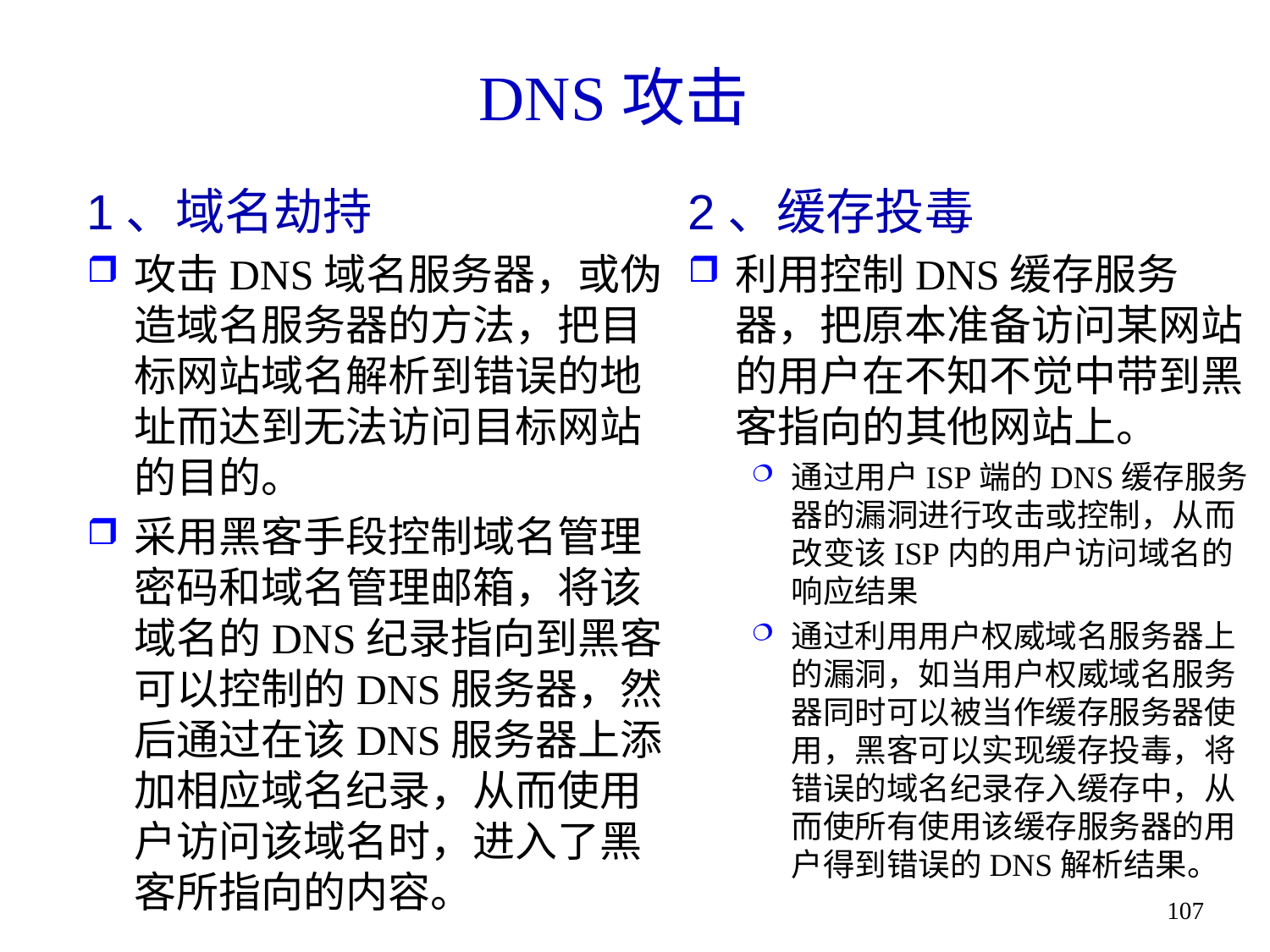

# DNS攻击
1、域名劫持
攻击DNS域名服务器，或伪造域名服务器的方法，把目标网站域名解析到错误的地址而达到无法访问目标网站的目的。
采用黑客手段控制域名管理密码和域名管理邮箱，将该域名的DNS纪录指向到黑客可以控制的DNS服务器，然后通过在该DNS服务器上添加相应域名纪录，从而使用户访问该域名时，进入了黑客所指向的内容。
2、缓存投毒
利用控制DNS缓存服务器，把原本准备访问某网站的用户在不知不觉中带到黑客指向的其他网站上。
通过用户ISP端的DNS缓存服务器的漏洞进行攻击或控制，从而改变该ISP内的用户访问域名的响应结果
通过利用用户权威域名服务器上的漏洞，如当用户权威域名服务器同时可以被当作缓存服务器使用，黑客可以实现缓存投毒，将错误的域名纪录存入缓存中，从而使所有使用该缓存服务器的用户得到错误的DNS解析结果。
107